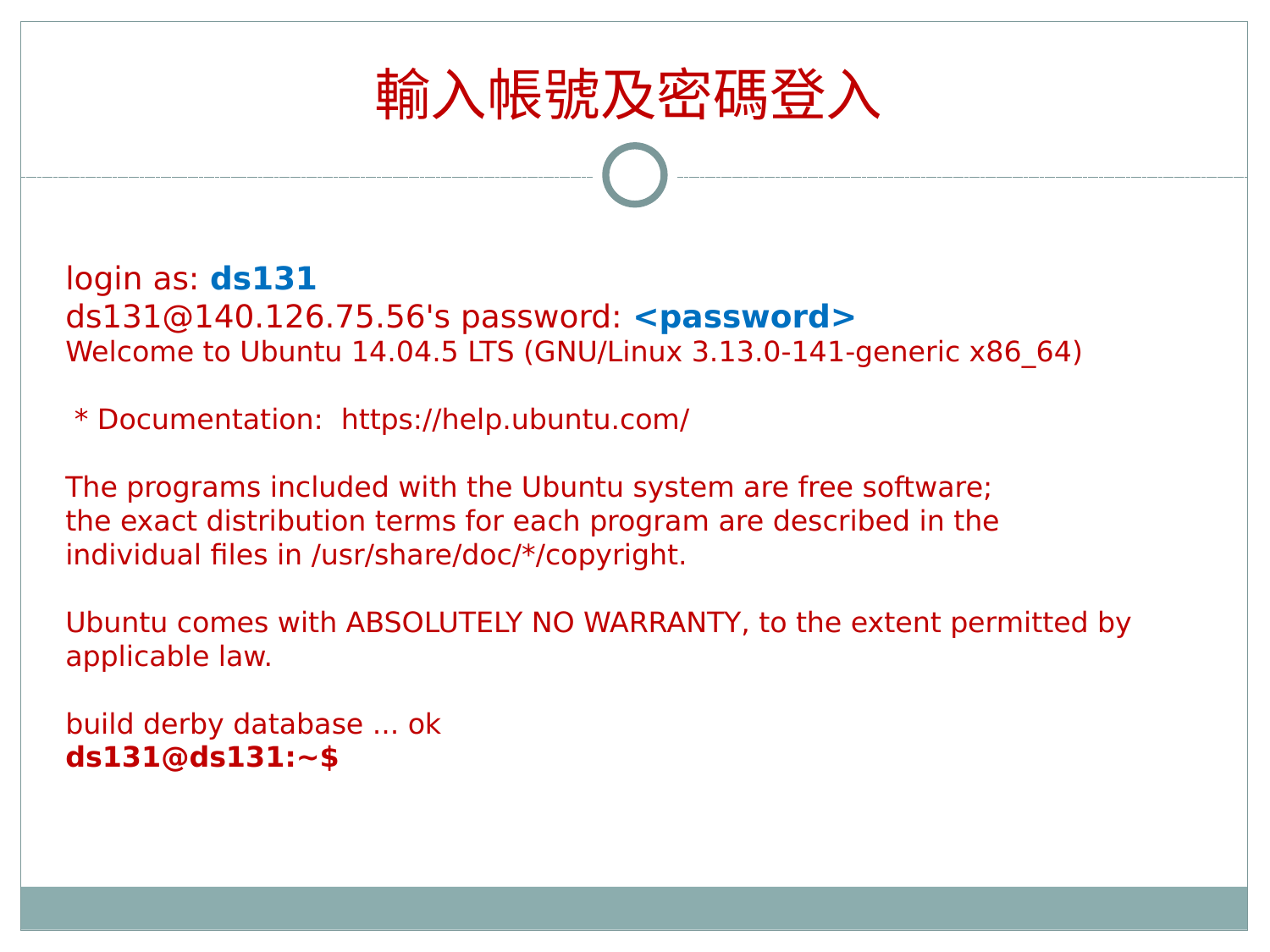

# 輸入帳號及密碼登入
login as: ds131
ds131@140.126.75.56's password: <password>
Welcome to Ubuntu 14.04.5 LTS (GNU/Linux 3.13.0-141-generic x86_64)

 * Documentation:  https://help.ubuntu.com/

The programs included with the Ubuntu system are free software;
the exact distribution terms for each program are described in the
individual files in /usr/share/doc/*/copyright.

Ubuntu comes with ABSOLUTELY NO WARRANTY, to the extent permitted by
applicable law.

build derby database ... ok
ds131@ds131:~$